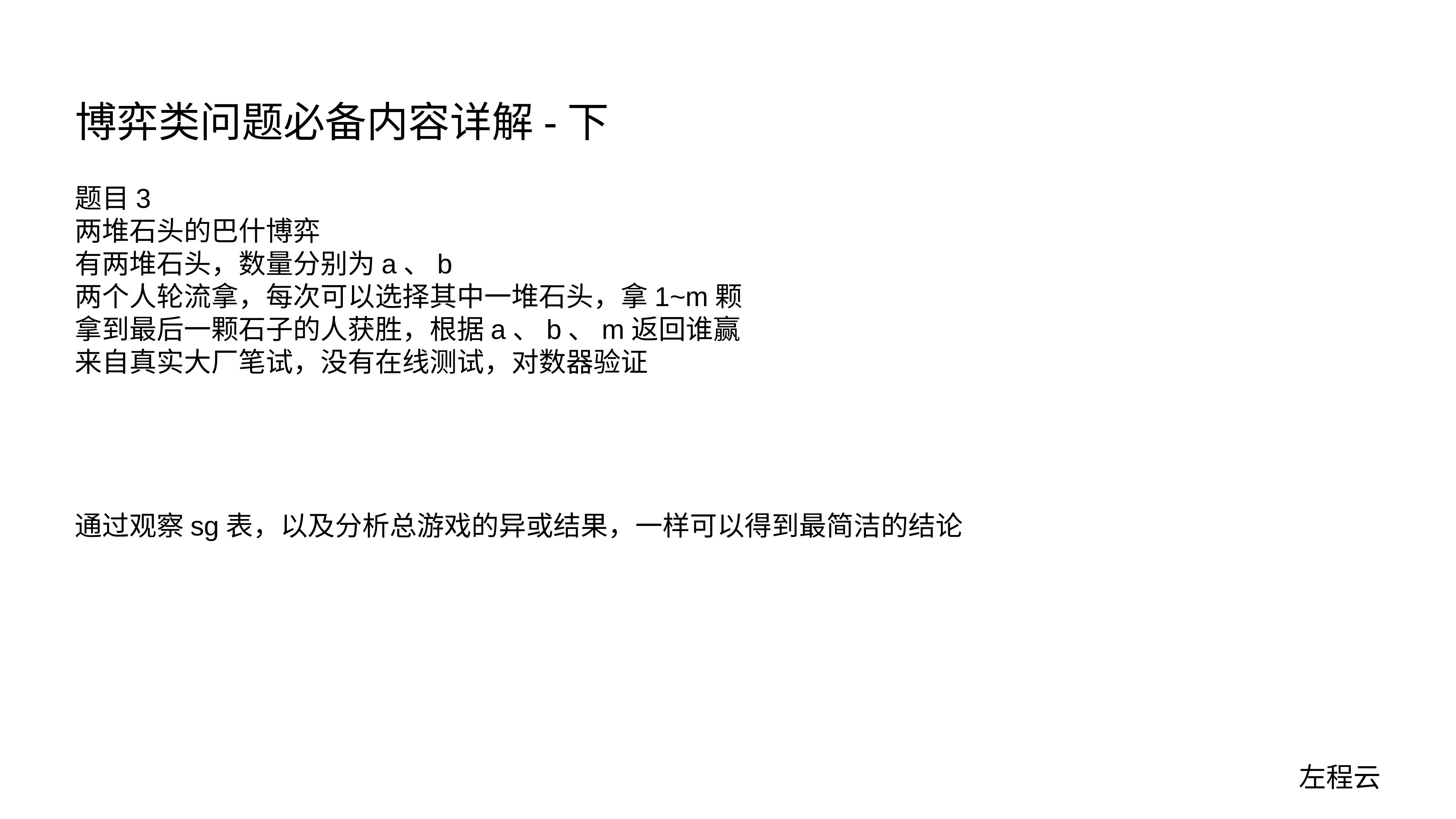

# 博弈类问题必备内容详解-下
题目3
两堆石头的巴什博弈
有两堆石头，数量分别为a、b
两个人轮流拿，每次可以选择其中一堆石头，拿1~m颗
拿到最后一颗石子的人获胜，根据a、b、m返回谁赢
来自真实大厂笔试，没有在线测试，对数器验证

通过观察sg表，以及分析总游戏的异或结果，一样可以得到最简洁的结论
左程云